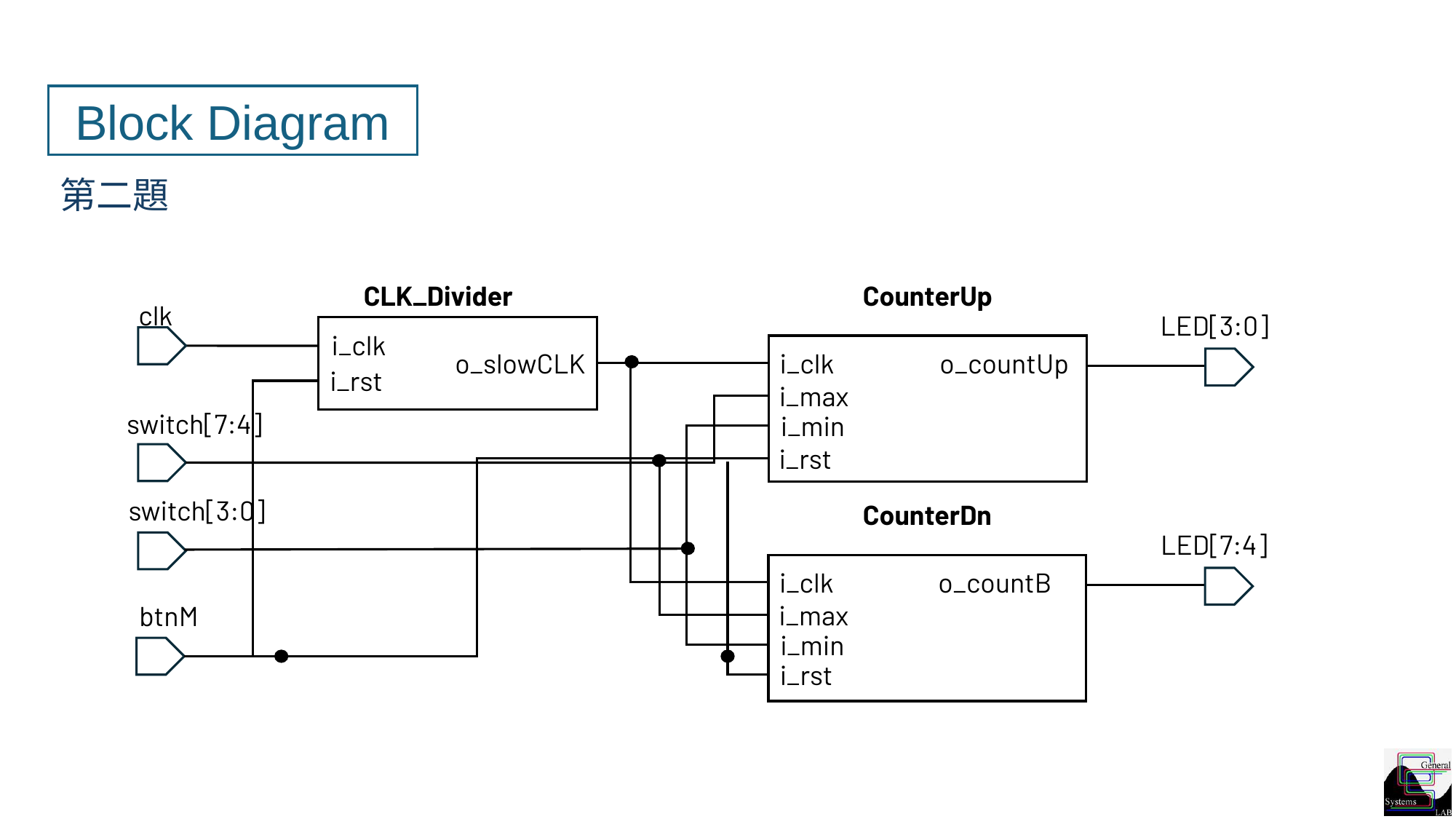

Block Diagram
第二題
CLK_Divider
CounterUp
clk
LED[3:0]

i_clk

o_slowCLK
i_clk
o_countUp

i_rst
i_max
switch[7:4]
i_min
i_rst

switch[3:0]
CounterDn
LED[7:4]

i_clk
o_countB

i_max
btnM
i_min

i_rst